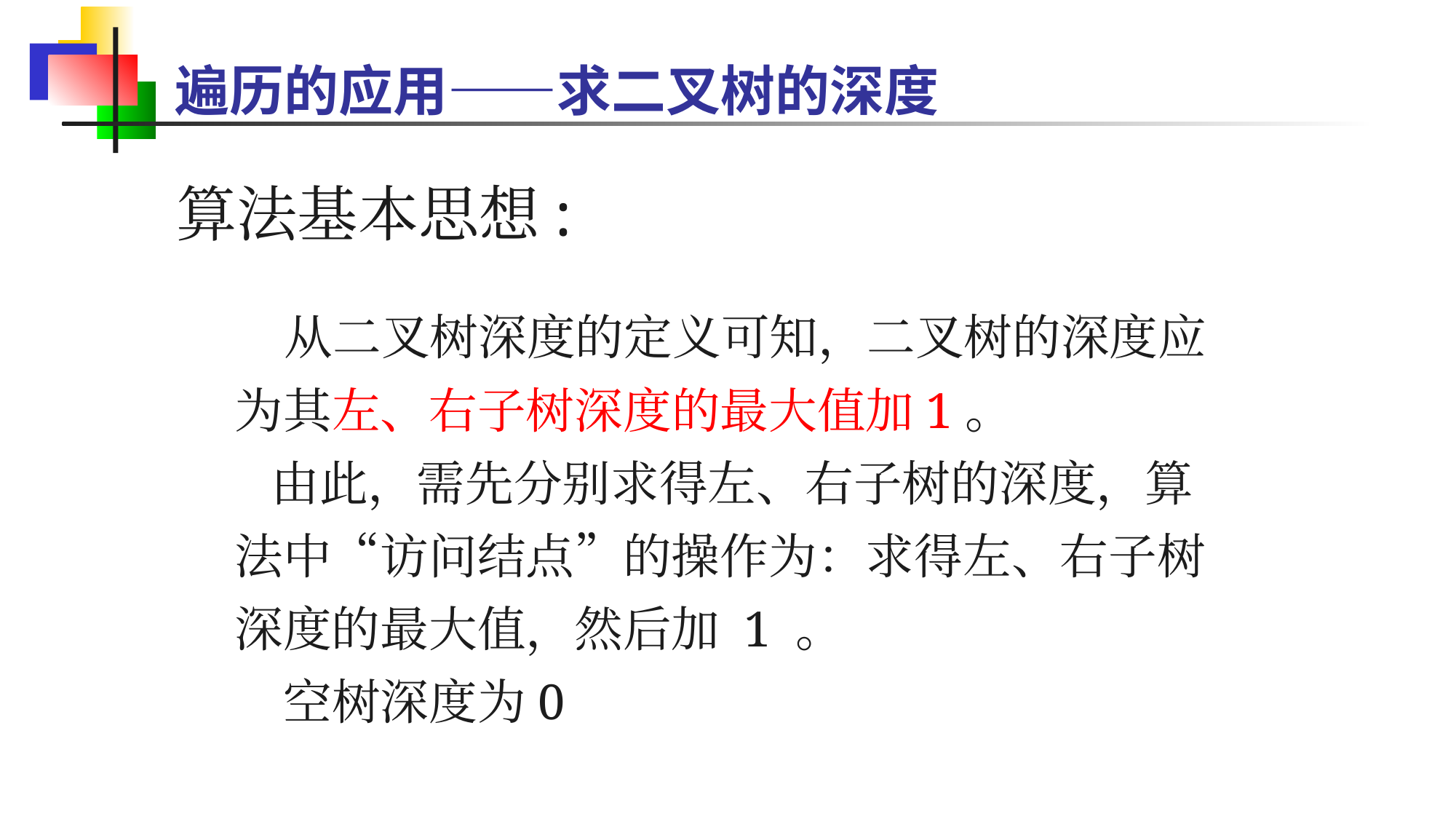

遍历的应用——求二叉树的深度
算法基本思想:
   从二叉树深度的定义可知，二叉树的深度应为其左、右子树深度的最大值加1。
  由此，需先分别求得左、右子树的深度，算法中“访问结点”的操作为：求得左、右子树深度的最大值，然后加 1 。
   空树深度为0